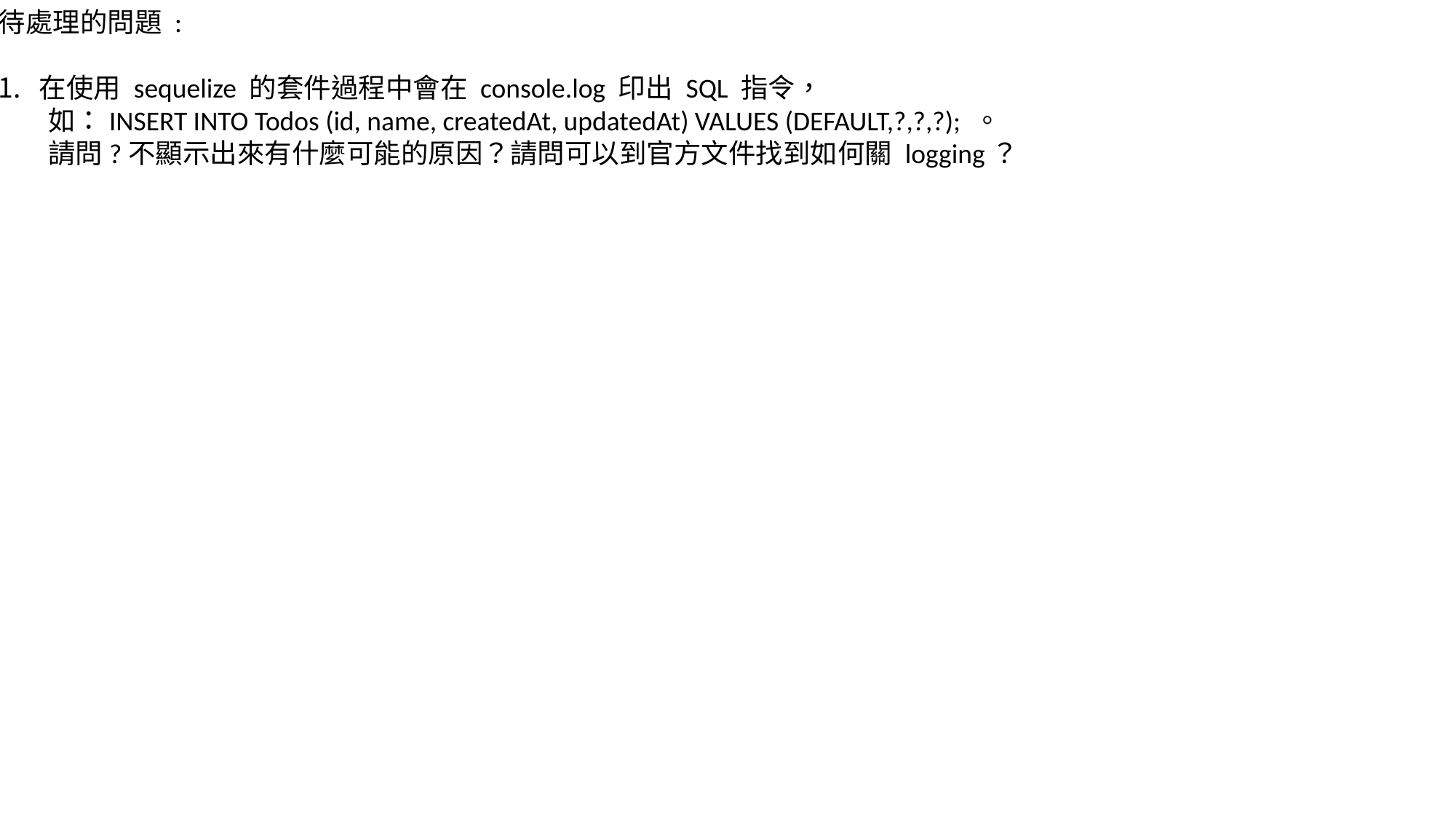

待處理的問題 :

在使用 sequelize 的套件過程中會在 console.log 印出 SQL 指令，
       如：INSERT INTO Todos (id, name, createdAt, updatedAt) VALUES (DEFAULT,?,?,?); 。
       請問?不顯示出來有什麼可能的原因？請問可以到官方文件找到如何關 logging？